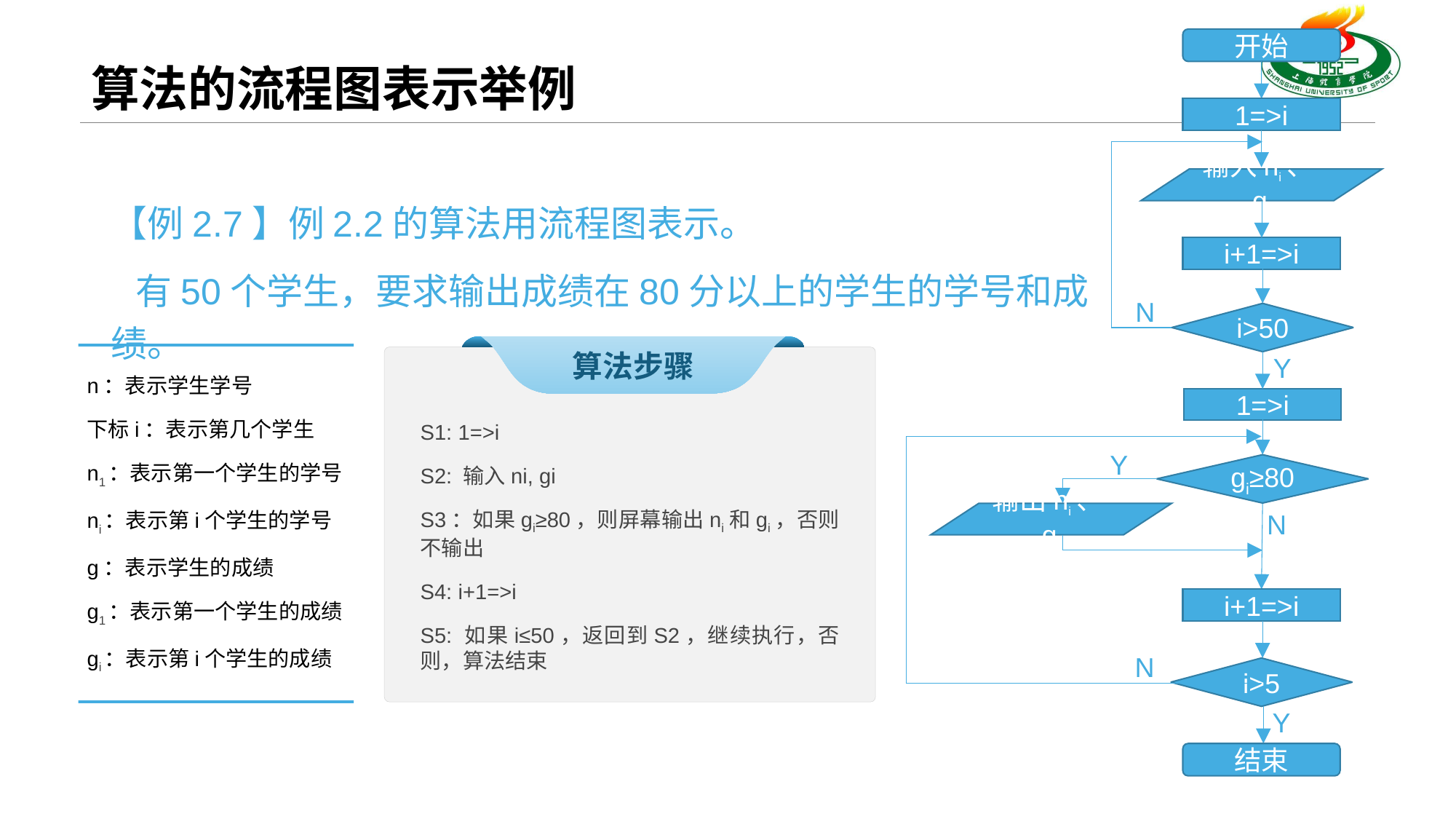

# 算法的流程图表示举例
开始
1=>i

输入ni、gi
i+1=>i
N
i>50
Y
1=>i

Y
gi≥80

输出ni、gi

i+1=>i
N
i>5
Y
结束
【例2.7】例2.2的算法用流程图表示。
  有50个学生，要求输出成绩在80分以上的学生的学号和成绩。

算法步骤
S1: 1=>i
S2: 输入ni, gi
S3：如果gi≥80，则屏幕输出ni和gi，否则不输出
S4: i+1=>i
S5: 如果i≤50，返回到S2，继续执行，否则，算法结束
n：表示学生学号
下标i：表示第几个学生
n1：表示第一个学生的学号
ni：表示第i个学生的学号
g：表示学生的成绩
g1：表示第一个学生的成绩
gi：表示第i个学生的成绩
N